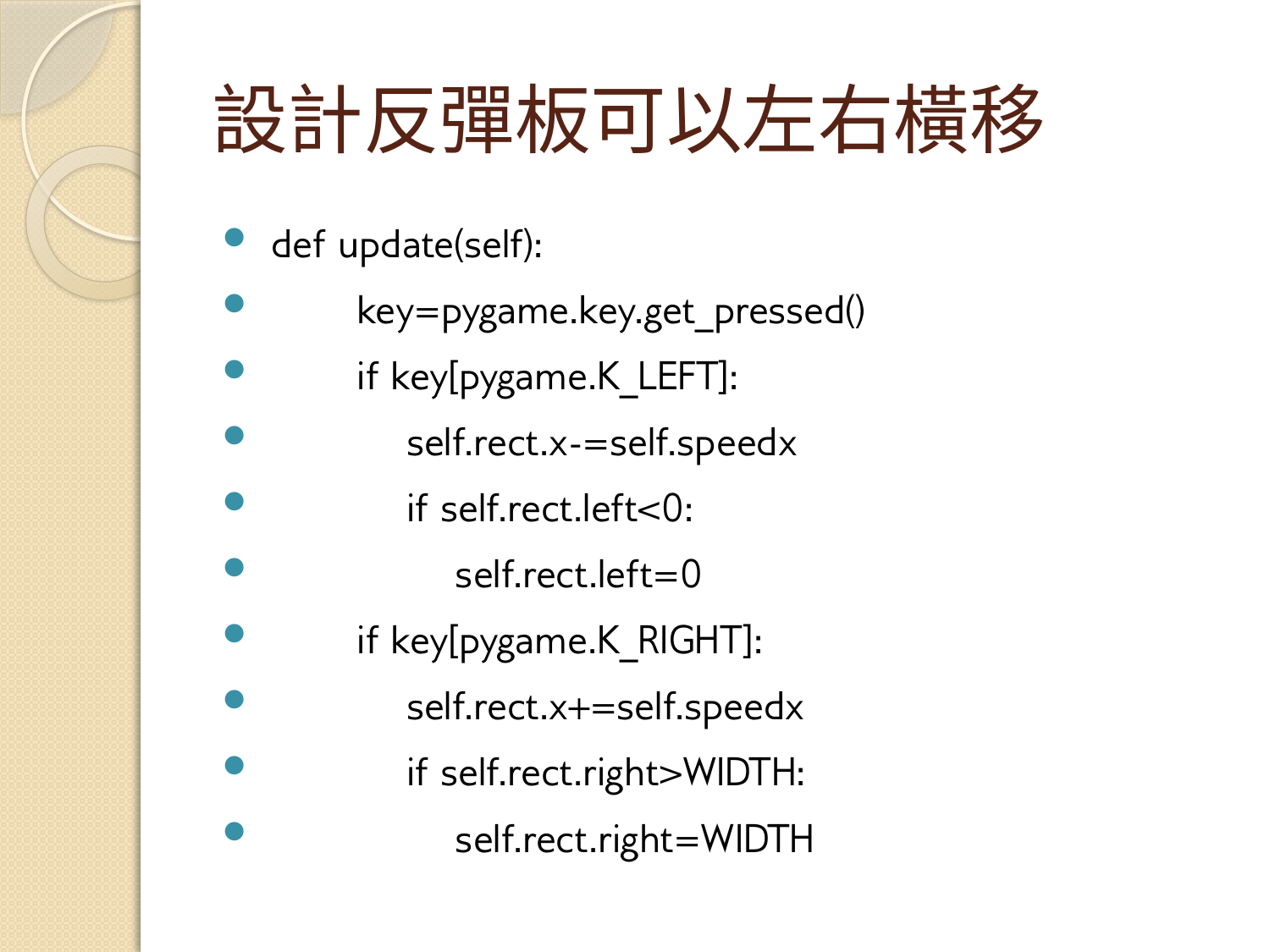

# 設計反彈板可以左右橫移
 def update(self):
        key=pygame.key.get_pressed()
        if key[pygame.K_LEFT]:
            self.rect.x-=self.speedx
            if self.rect.left<0:
                self.rect.left=0
        if key[pygame.K_RIGHT]:
            self.rect.x+=self.speedx
            if self.rect.right>WIDTH:
                self.rect.right=WIDTH